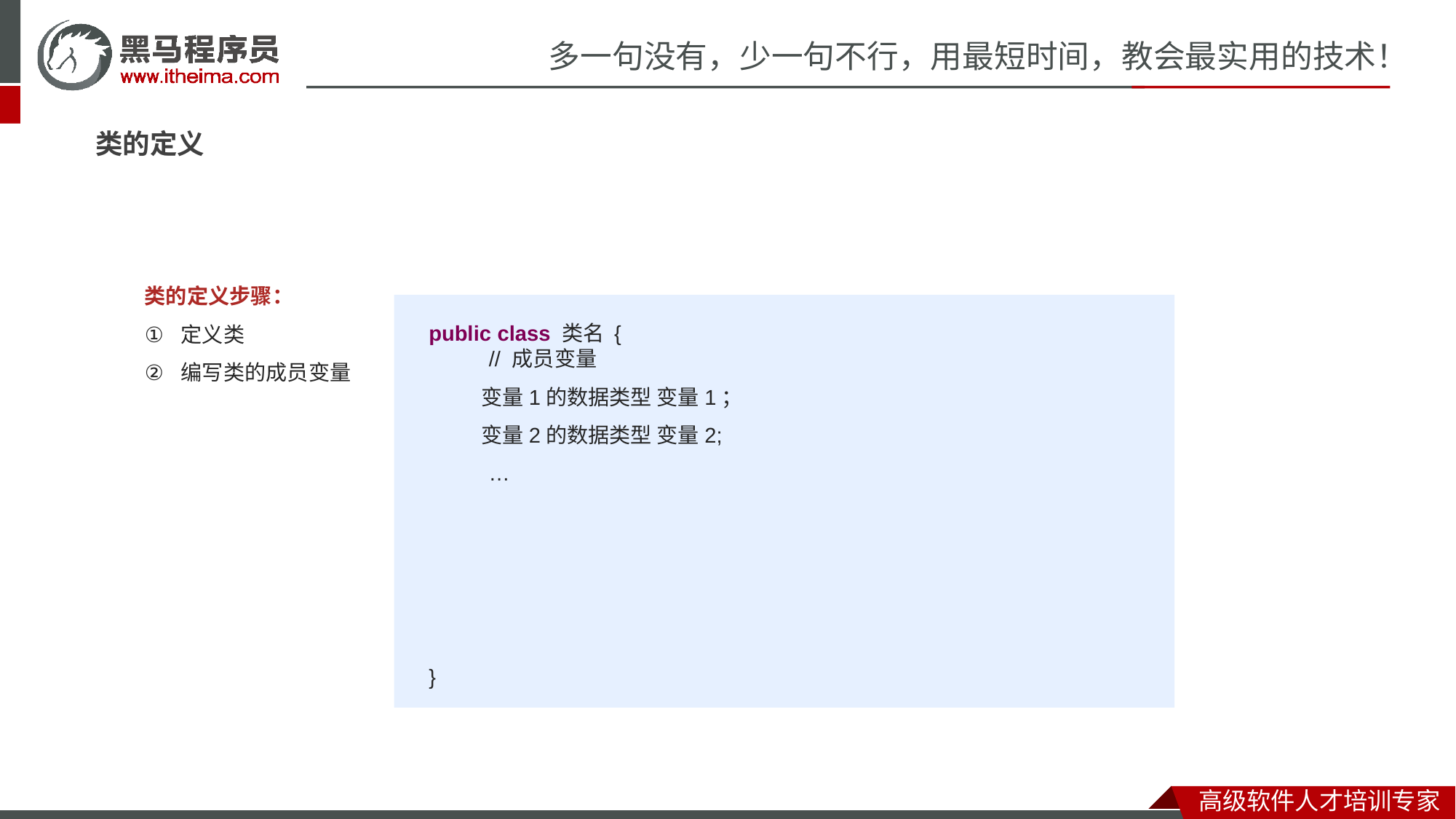

类的定义
类的定义步骤：
定义类
编写类的成员变量

public class 类名 {

}

          // 成员变量
          变量1的数据类型 变量1；
          变量2的数据类型 变量2;
          …